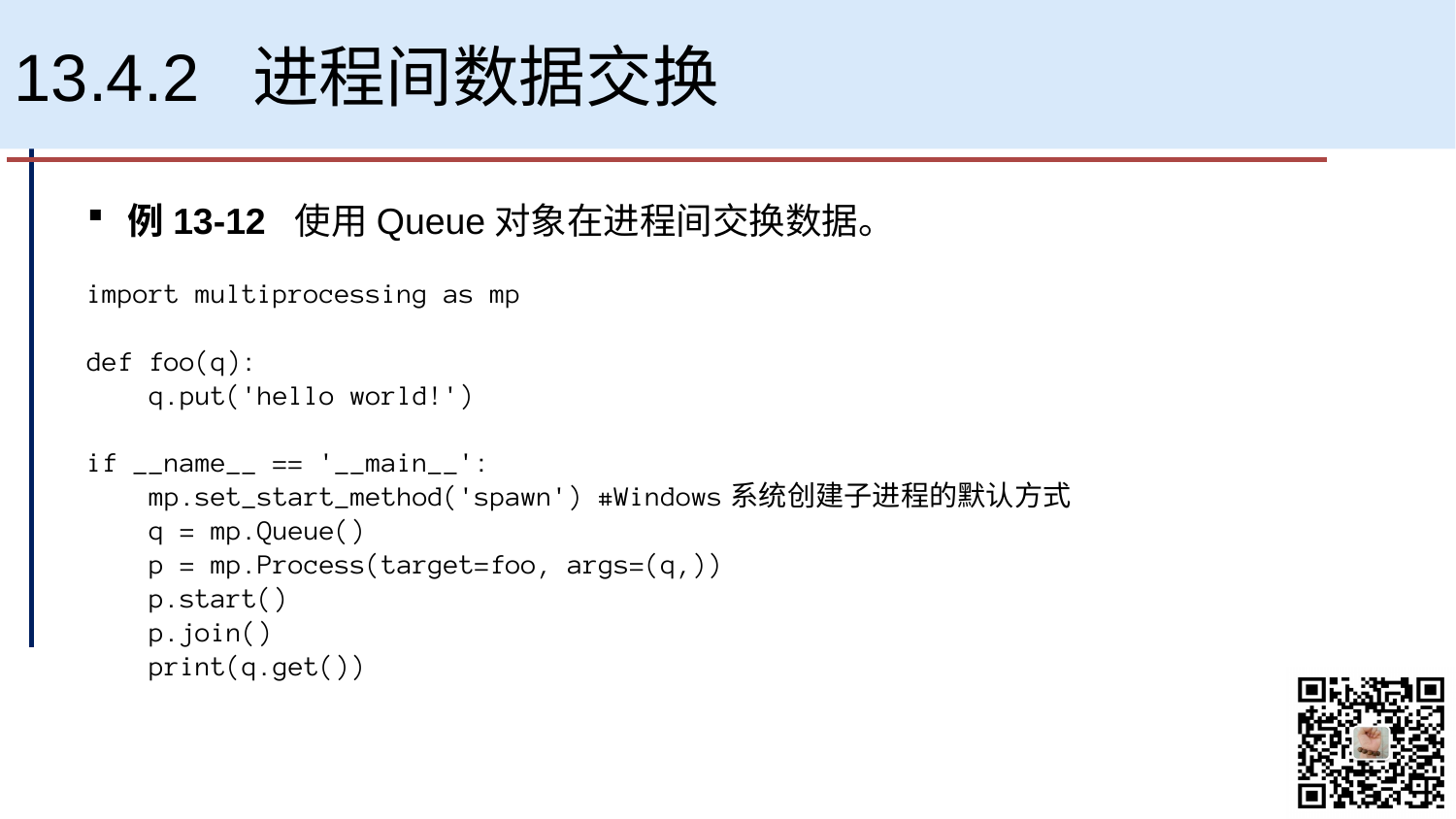

# 13.4.2  进程间数据交换
例13-12  使用Queue对象在进程间交换数据。

import multiprocessing as mp

def foo(q):
    q.put('hello world!')

if __name__ == '__main__':
    mp.set_start_method('spawn') #Windows系统创建子进程的默认方式
    q = mp.Queue()
    p = mp.Process(target=foo, args=(q,))
    p.start()
    p.join()
    print(q.get())